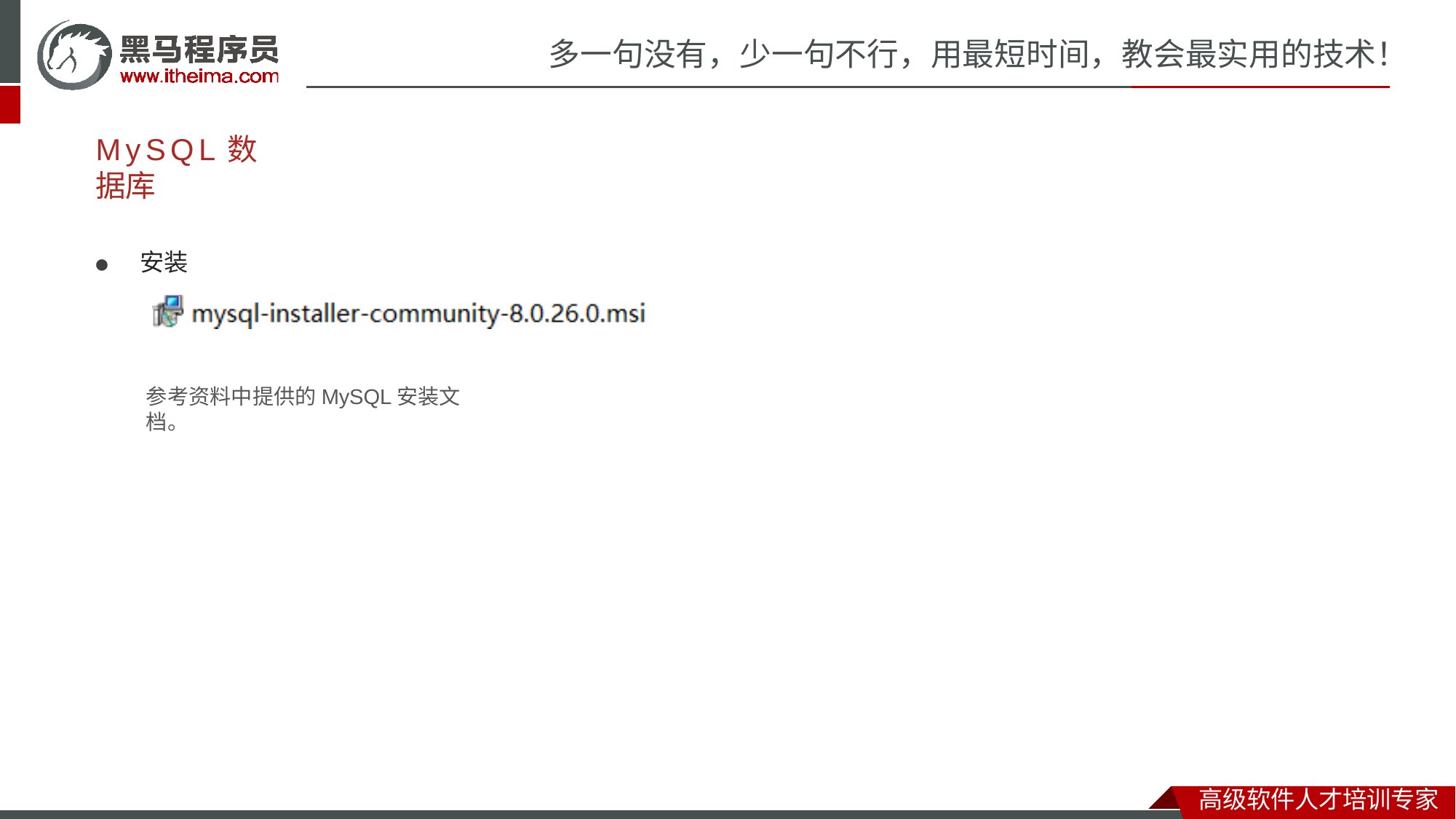

# 多一句没有，少一句不行，用最短时间，教会最实用的技术！

MySQL数据库

⚫	安装

参考资料中提供的MySQL安装文档。
高级软件人才培训专家